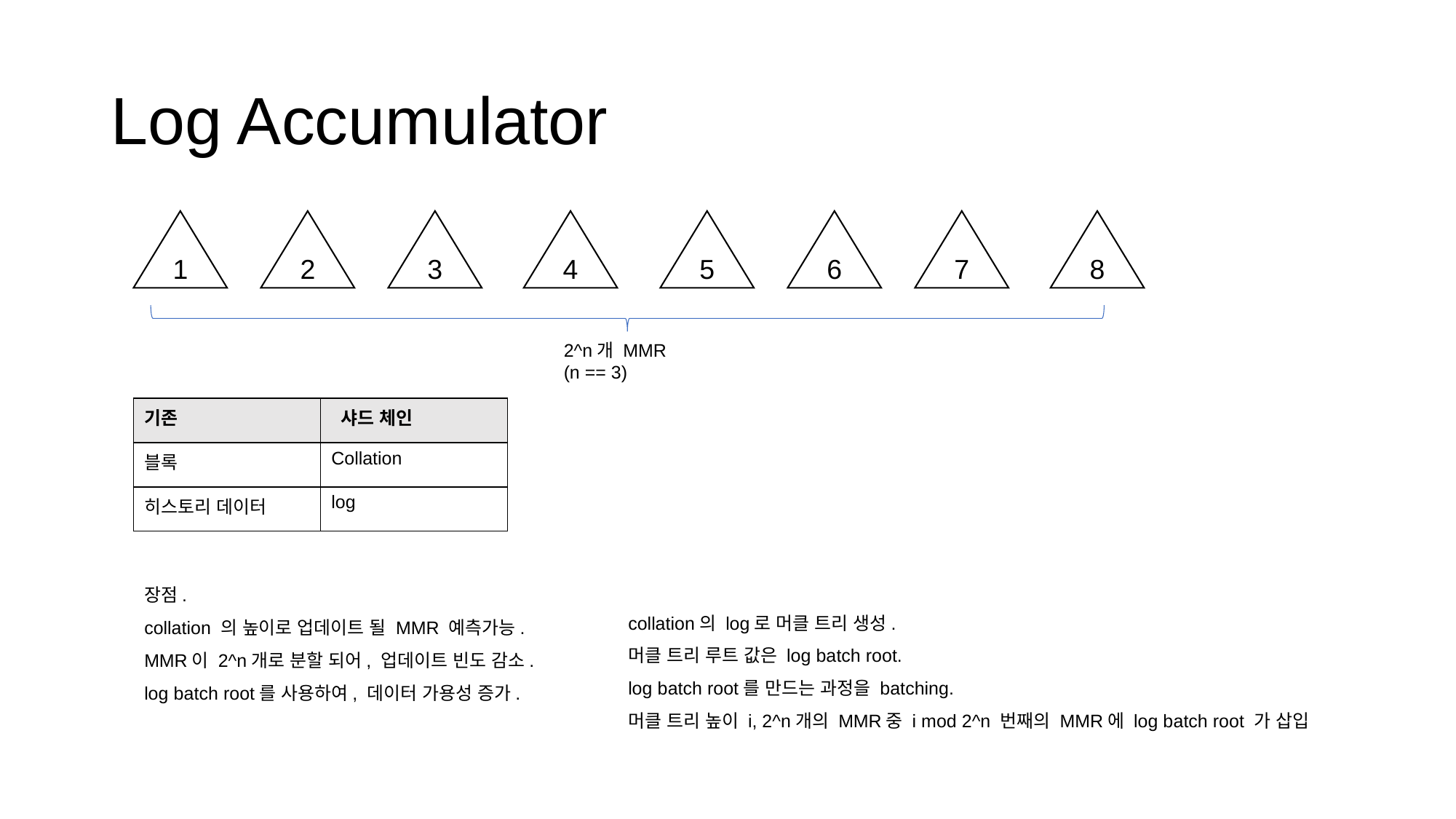

# Log Accumulator
4
8
3
7
2
6
1
5
2^n개 MMR (n == 3)
| 기존 | 샤드 체인 |
| --- | --- |
| 블록 | Collation |
| 히스토리 데이터 | log |
장점.
collation 의 높이로 업데이트 될 MMR 예측가능.
MMR이 2^n개로 분할 되어, 업데이트 빈도 감소.
log batch root를 사용하여, 데이터 가용성 증가.

collation의 log로 머클 트리 생성.
머클 트리 루트 값은 log batch root.
log batch root를 만드는 과정을 batching.
머클 트리 높이 i, 2^n개의 MMR중 i mod 2^n 번째의 MMR에 log batch root 가 삽입